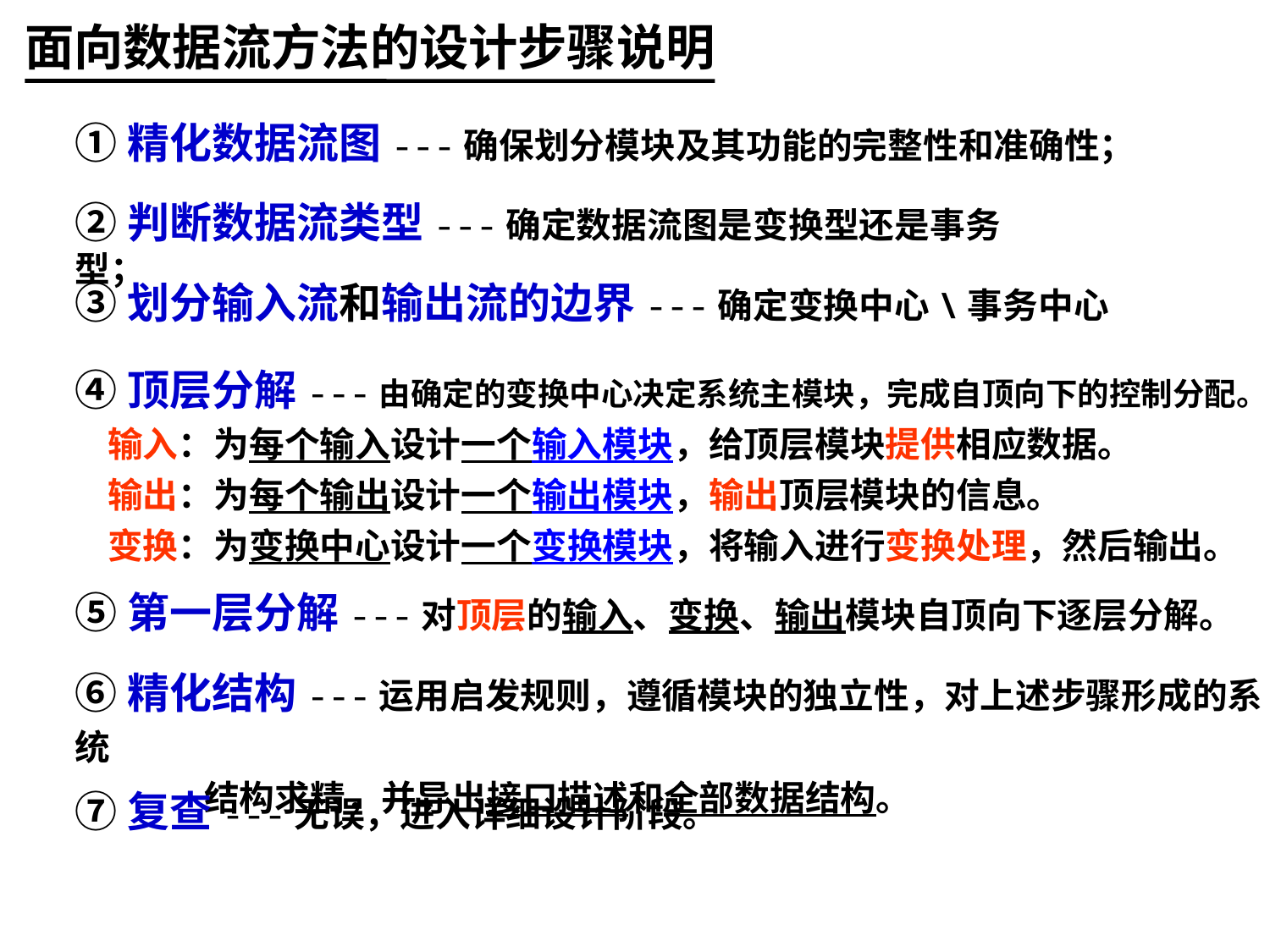

面向数据流方法的设计步骤说明

①精化数据流图---确保划分模块及其功能的完整性和准确性；
②判断数据流类型---确定数据流图是变换型还是事务型；
③划分输入流和输出流的边界---确定变换中心\事务中心
④顶层分解---由确定的变换中心决定系统主模块，完成自顶向下的控制分配。
   输入：为每个输入设计一个输入模块，给顶层模块提供相应数据。
   输出：为每个输出设计一个输出模块，输出顶层模块的信息。
   变换：为变换中心设计一个变换模块，将输入进行变换处理，然后输出。
⑤第一层分解---对顶层的输入、变换、输出模块自顶向下逐层分解。
⑥精化结构---运用启发规则，遵循模块的独立性，对上述步骤形成的系统
               结构求精，并导出接口描述和全部数据结构。
⑦复查---无误，进入详细设计阶段。